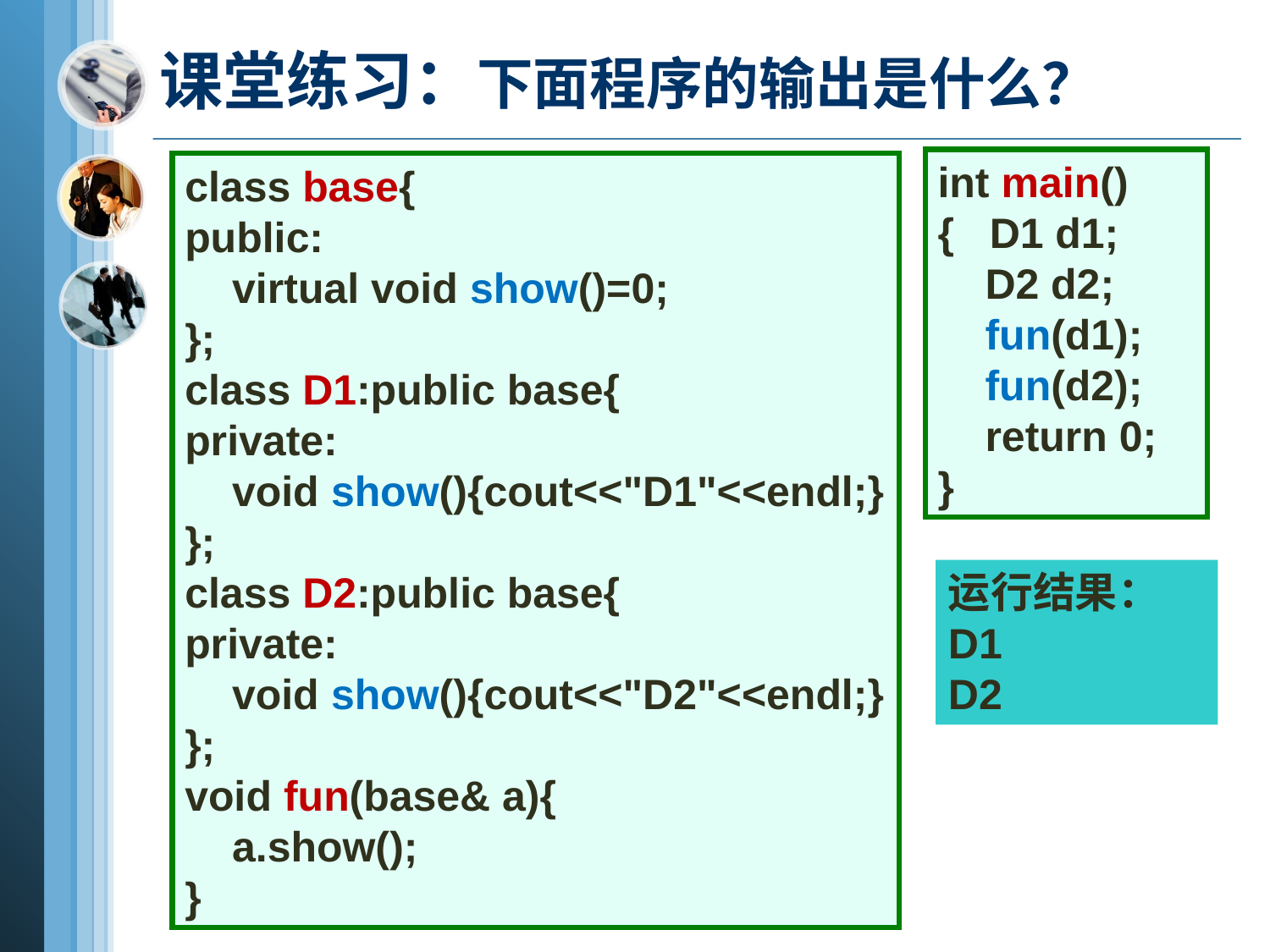

# 课堂练习：下面程序的输出是什么？
int main()
{   D1 d1;
    D2 d2;
    fun(d1);
    fun(d2);
    return 0;
}
class base{
public:
    virtual void show()=0;
};
class D1:public base{
private:
    void show(){cout<<"D1"<<endl;}
};
class D2:public base{
private:
    void show(){cout<<"D2"<<endl;}
};
void fun(base& a){
    a.show();
}
运行结果：
D1
D2